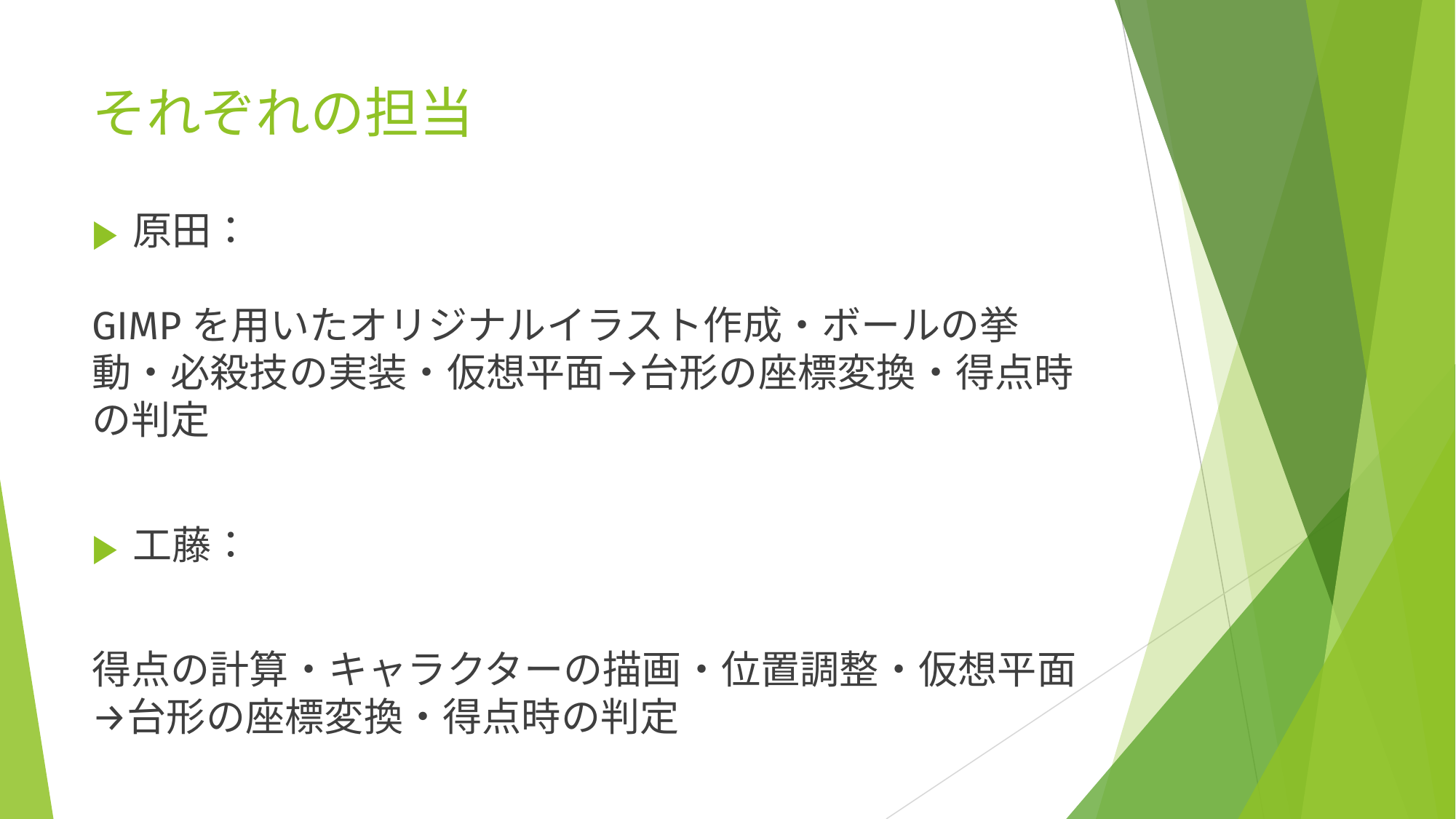

# それぞれの担当
原田：

GIMPを用いたオリジナルイラスト作成・ボールの挙動・必殺技の実装・仮想平面→台形の座標変換・得点時の判定

工藤：

得点の計算・キャラクターの描画・位置調整・仮想平面→台形の座標変換・得点時の判定